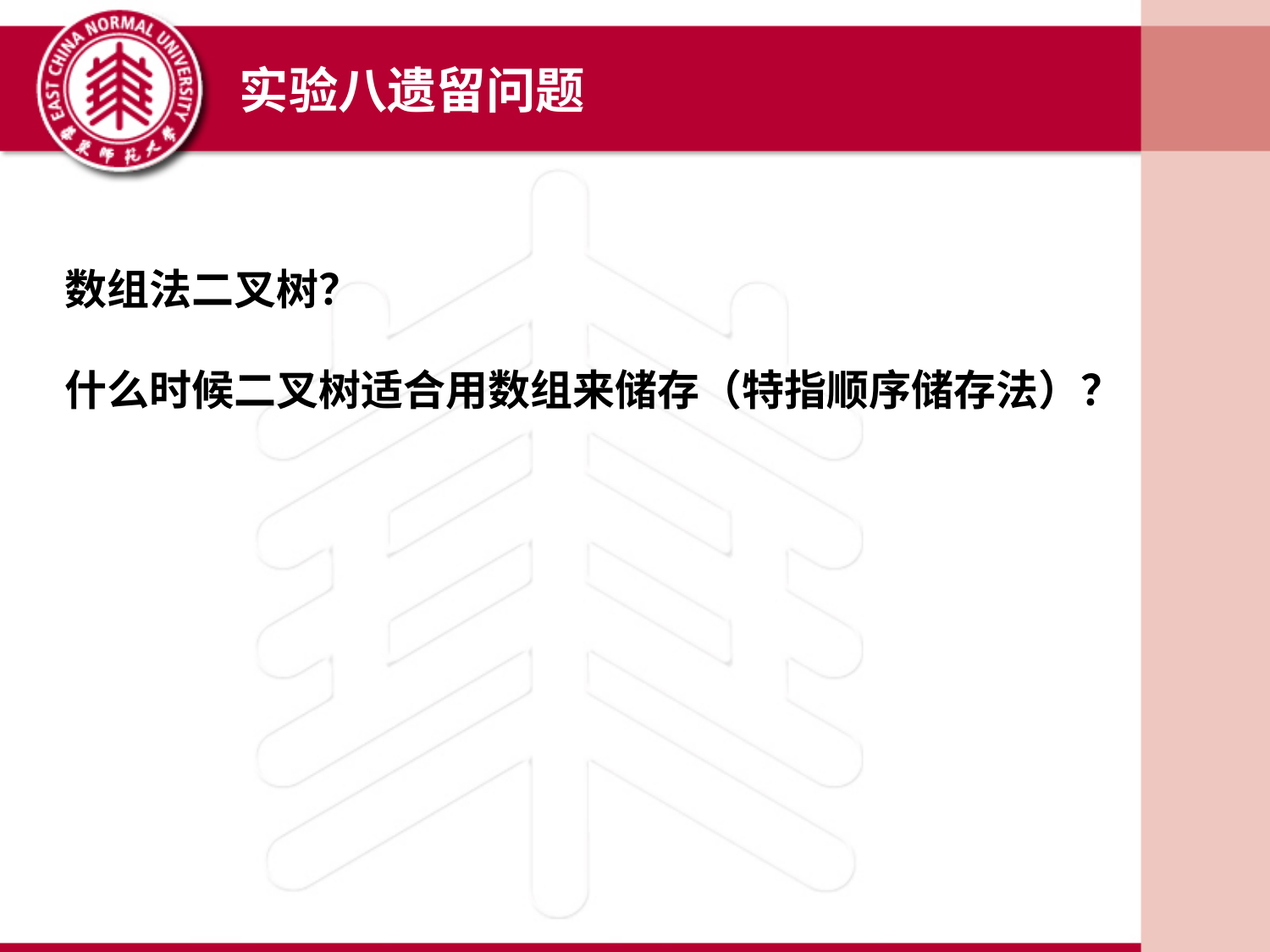

实验八遗留问题
数组法二叉树？

什么时候二叉树适合用数组来储存（特指顺序储存法）？